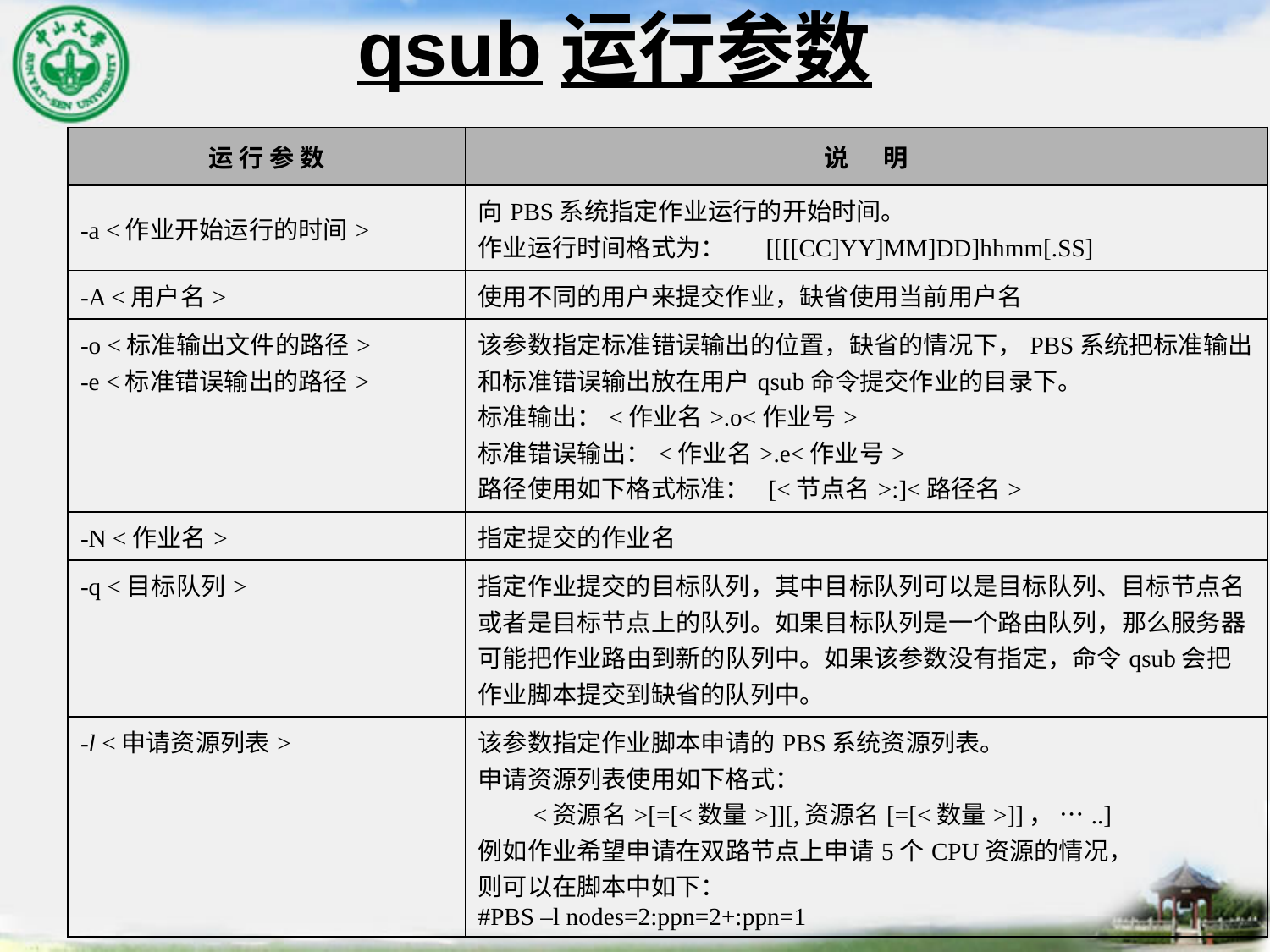

# qsub运行参数
| 运 行 参 数 | 说 明 |
| --- | --- |
| -a <作业开始运行的时间> | 向PBS系统指定作业运行的开始时间。 作业运行时间格式为： [[[[CC]YY]MM]DD]hhmm[.SS] |
| -A <用户名> | 使用不同的用户来提交作业，缺省使用当前用户名 |
| -o <标准输出文件的路径> -e <标准错误输出的路径> | 该参数指定标准错误输出的位置，缺省的情况下，PBS系统把标准输出和标准错误输出放在用户qsub命令提交作业的目录下。 标准输出：<作业名>.o<作业号> 标准错误输出：<作业名>.e<作业号> 路径使用如下格式标准： [<节点名>:]<路径名> |
| -N <作业名> | 指定提交的作业名 |
| -q <目标队列> | 指定作业提交的目标队列，其中目标队列可以是目标队列、目标节点名或者是目标节点上的队列。如果目标队列是一个路由队列，那么服务器可能把作业路由到新的队列中。如果该参数没有指定，命令qsub会把作业脚本提交到缺省的队列中。 |
| -l <申请资源列表> | 该参数指定作业脚本申请的PBS系统资源列表。 申请资源列表使用如下格式： <资源名>[=[<数量>]][,资源名[=[<数量>]]， …..] 例如作业希望申请在双路节点上申请5个CPU资源的情况， 则可以在脚本中如下： #PBS –l nodes=2:ppn=2+:ppn=1 |